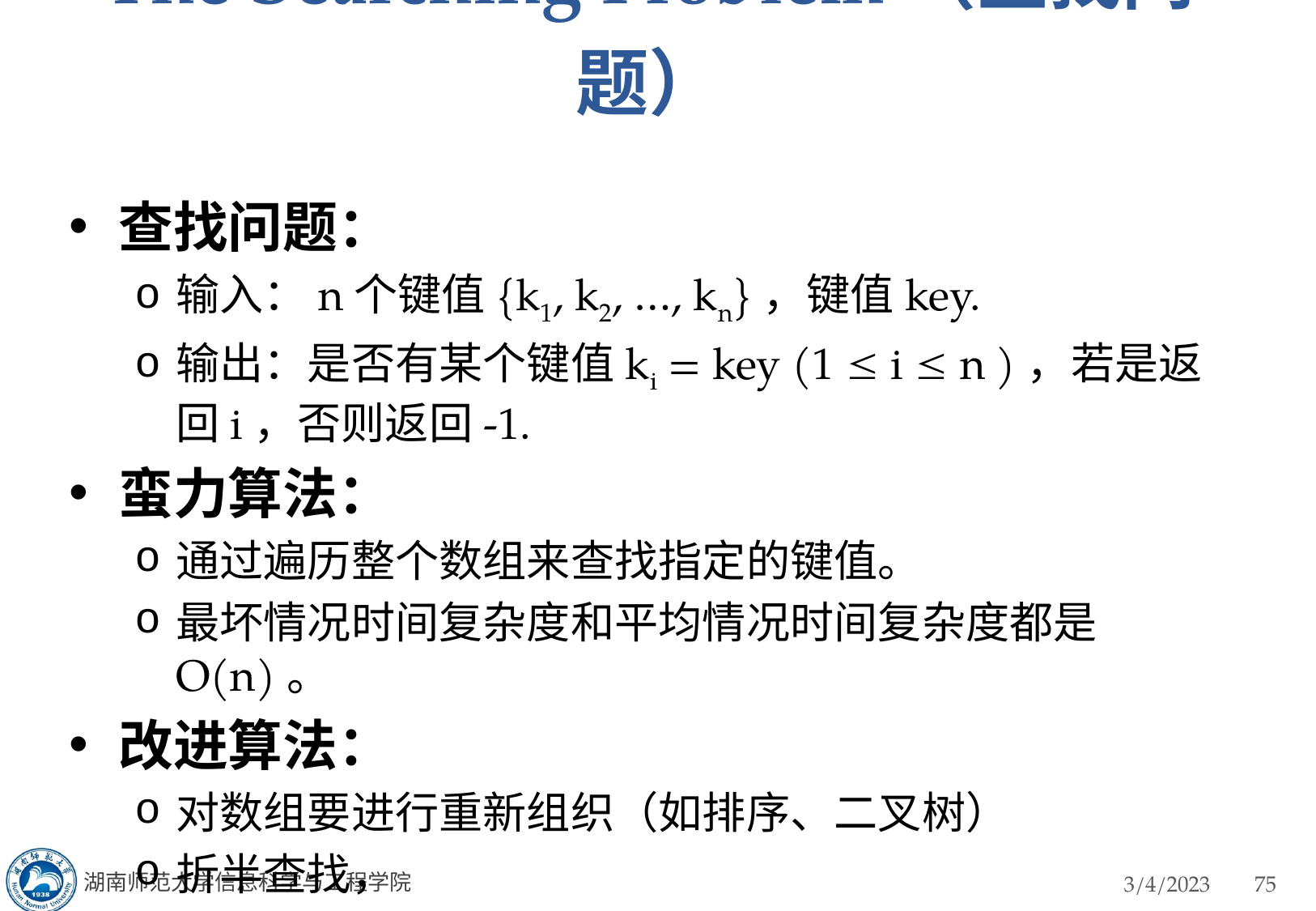

# The Searching Problem（查找问题）
查找问题：
输入：n个键值{k1, k2, …, kn}，键值key.
输出：是否有某个键值ki = key (1 ≤ i ≤ n )，若是返回i，否则返回-1.
蛮力算法：
通过遍历整个数组来查找指定的键值。
最坏情况时间复杂度和平均情况时间复杂度都是O(n)。
改进算法：
对数组要进行重新组织（如排序、二叉树）
折半查找，
湖南师范大学信息科学与工程学院
3/4/2023
75